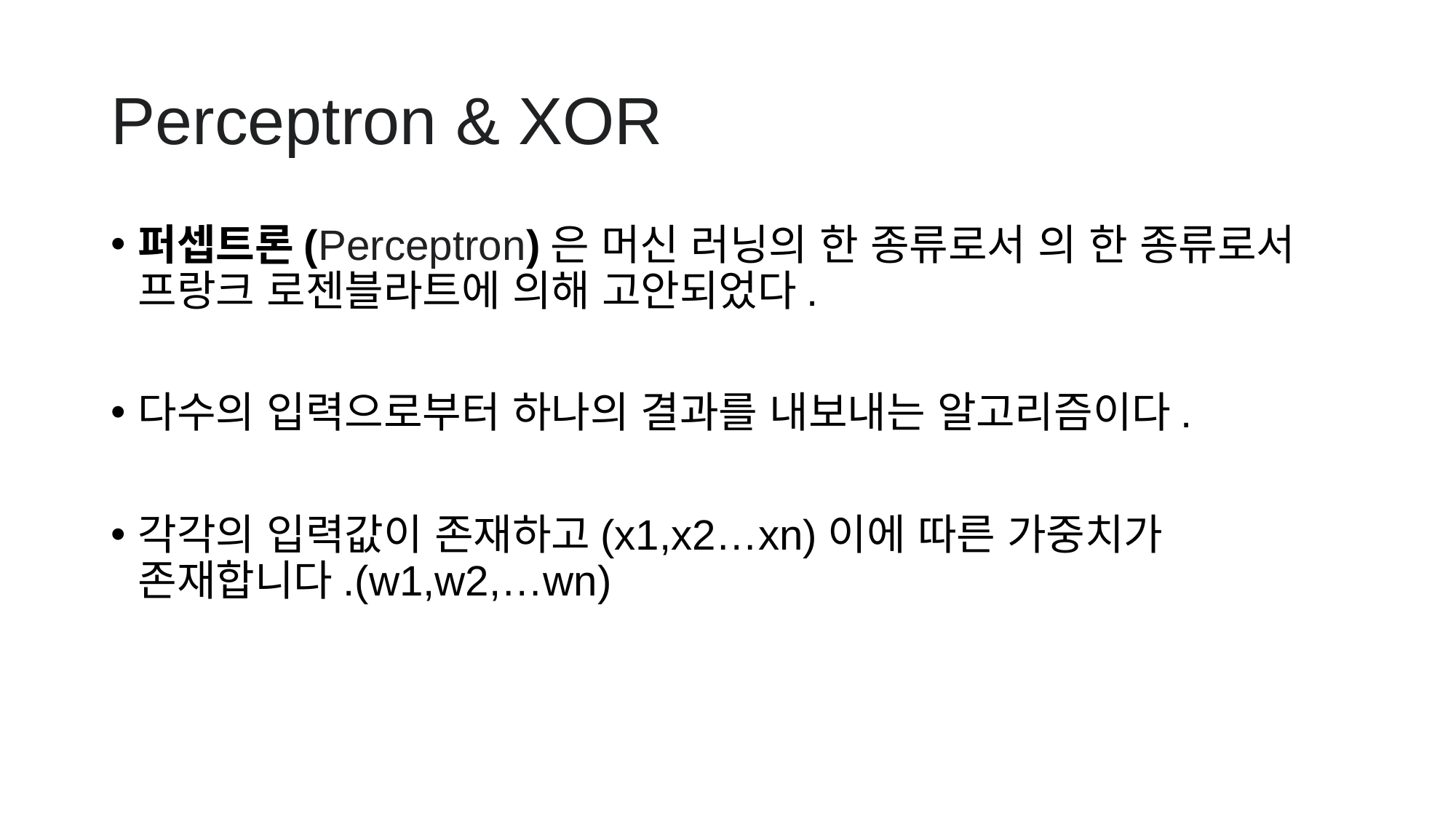

# Perceptron & XOR
퍼셉트론(Perceptron)은 머신 러닝의 한 종류로서 의 한 종류로서 프랑크 로젠블라트에 의해 고안되었다.

다수의 입력으로부터 하나의 결과를 내보내는 알고리즘이다.

각각의 입력값이 존재하고(x1,x2…xn)이에 따른 가중치가 존재합니다.(w1,w2,…wn)